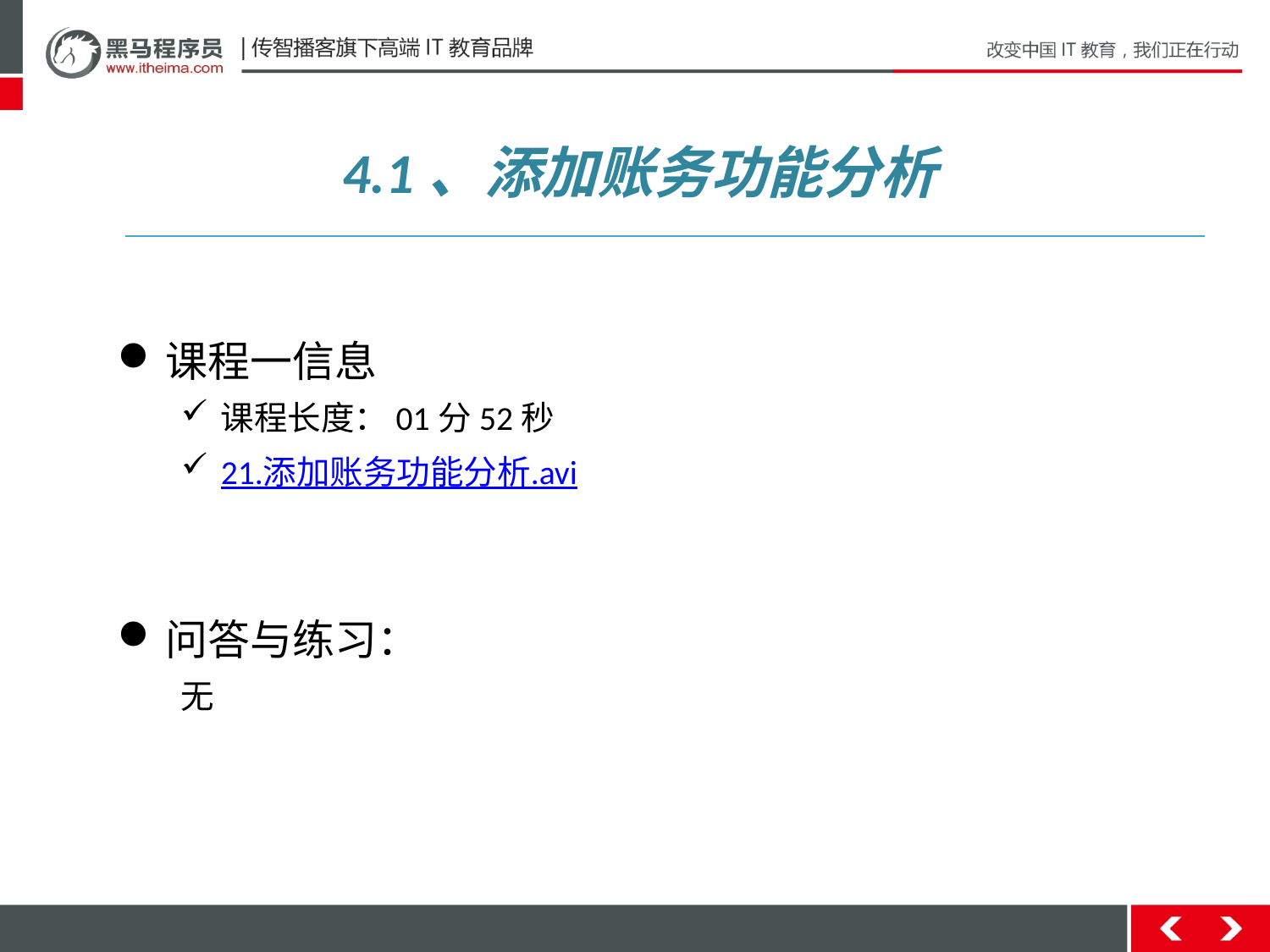

4.1、添加账务功能分析

课程一信息
课程长度：01分52秒
21.添加账务功能分析.avi

问答与练习：
无